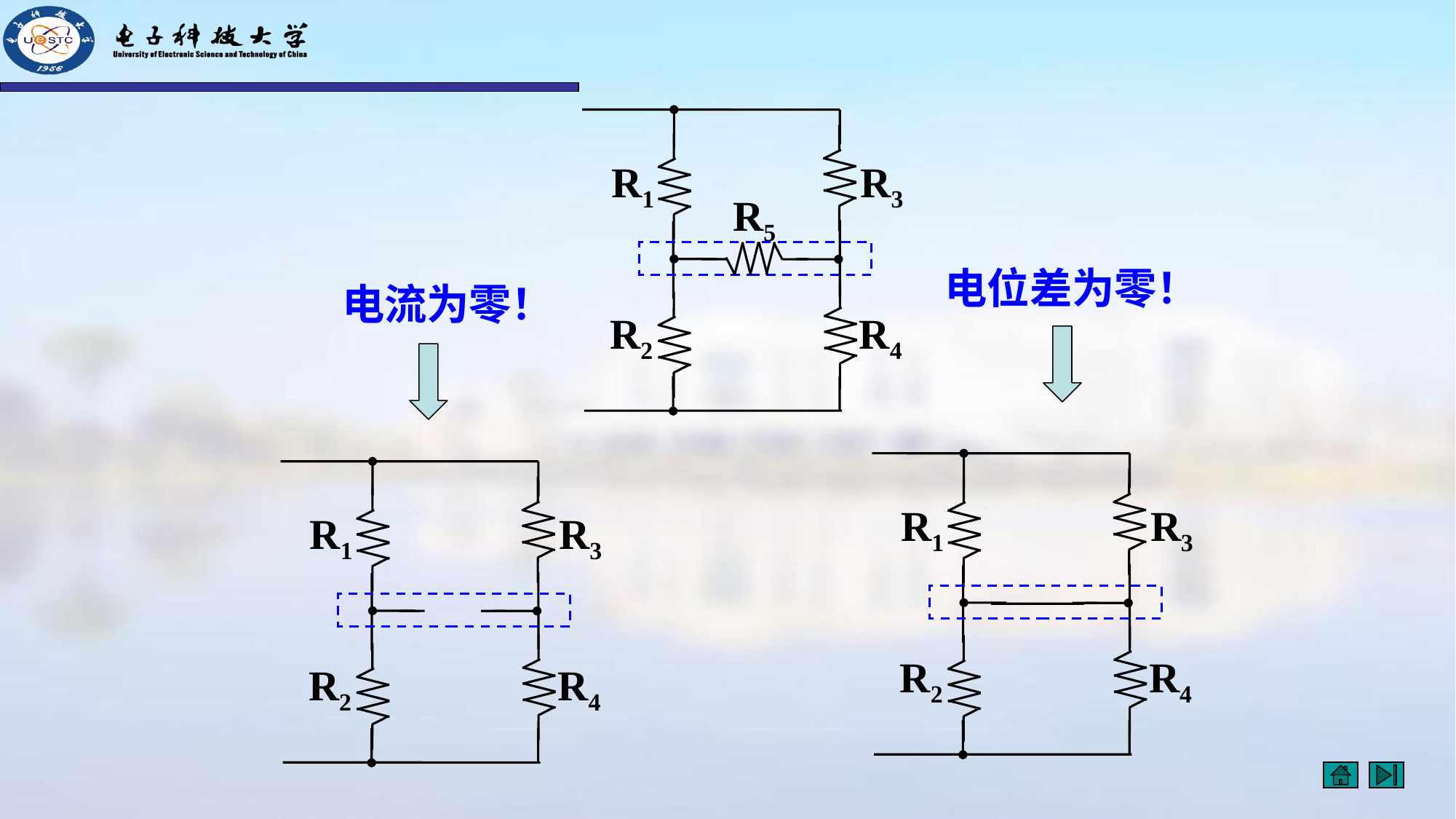

R1
R3
R5

R2
R4

电位差为零！

电流为零！

R1
R3

R2
R4

R1
R3

R2
R4